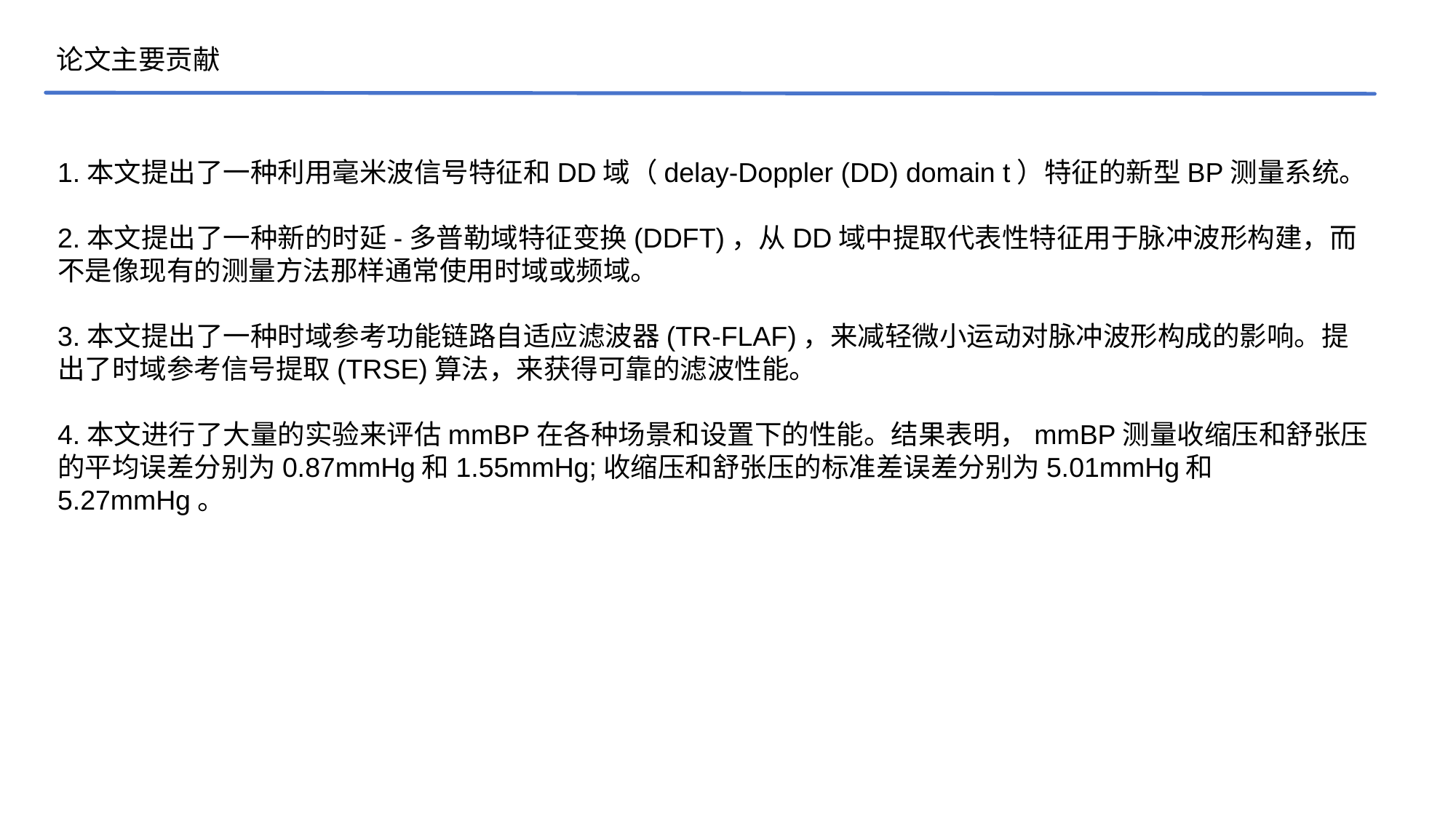

论文主要贡献

1.本文提出了一种利用毫米波信号特征和DD域（delay-Doppler (DD) domain t）特征的新型BP测量系统。

2.本文提出了一种新的时延-多普勒域特征变换(DDFT)，从DD域中提取代表性特征用于脉冲波形构建，而不是像现有的测量方法那样通常使用时域或频域。

3.本文提出了一种时域参考功能链路自适应滤波器(TR-FLAF)，来减轻微小运动对脉冲波形构成的影响。提出了时域参考信号提取(TRSE)算法，来获得可靠的滤波性能。

4.本文进行了大量的实验来评估mmBP在各种场景和设置下的性能。结果表明，mmBP测量收缩压和舒张压的平均误差分别为0.87mmHg和1.55mmHg;收缩压和舒张压的标准差误差分别为5.01mmHg和5.27mmHg。